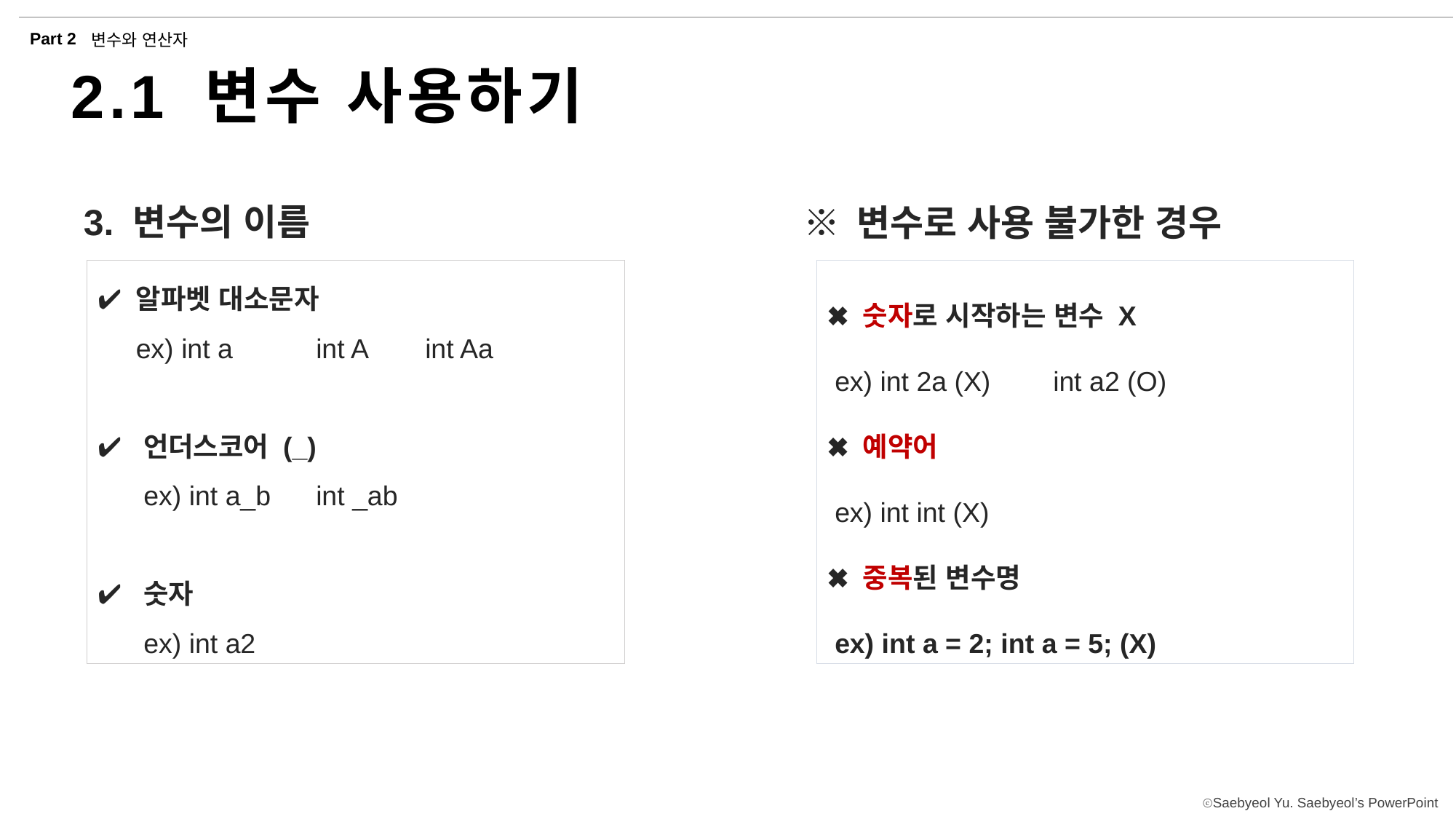

Part 2
변수와 연산자
2.1 변수 사용하기
3. 변수의 이름
※ 변수로 사용 불가한 경우
✔ 알파벳 대소문자
     ex) int a	int A	int Aa

✔  언더스코어 (_)
      ex) int a_b	int _ab

✔  숫자
      ex) int a2
✖ 숫자로 시작하는 변수 X
 ex) int 2a (X)	 int a2 (O)
✖ 예약어
 ex) int int (X)
✖ 중복된 변수명
 ex) int a = 2; int a = 5; (X)